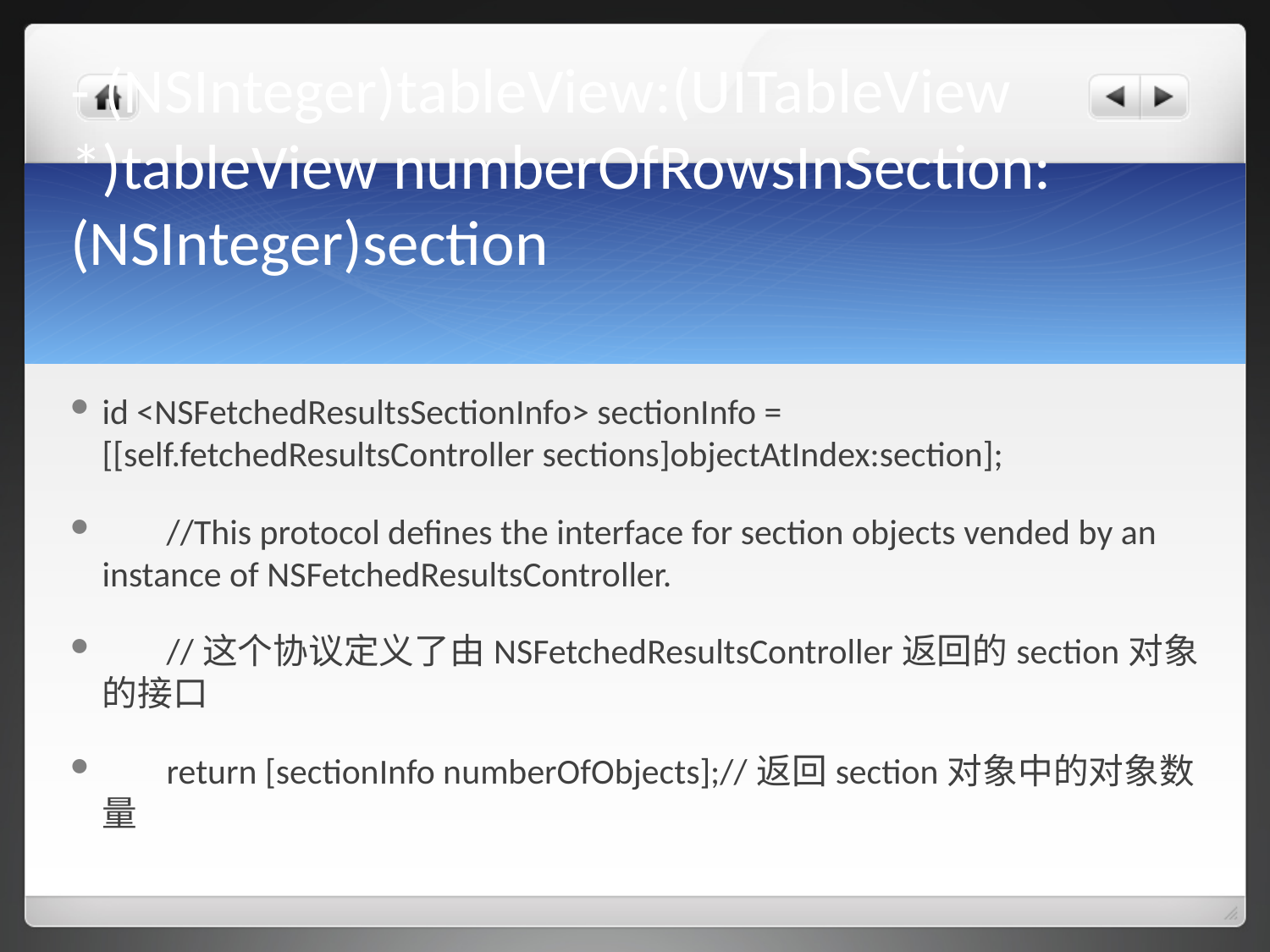

# - (NSInteger)tableView:(UITableView *)tableView numberOfRowsInSection:(NSInteger)section
id <NSFetchedResultsSectionInfo> sectionInfo = [[self.fetchedResultsController sections]objectAtIndex:section];
        //This protocol defines the interface for section objects vended by an instance of NSFetchedResultsController.
        //这个协议定义了由NSFetchedResultsController返回的section对象的接口
        return [sectionInfo numberOfObjects];//返回section对象中的对象数量